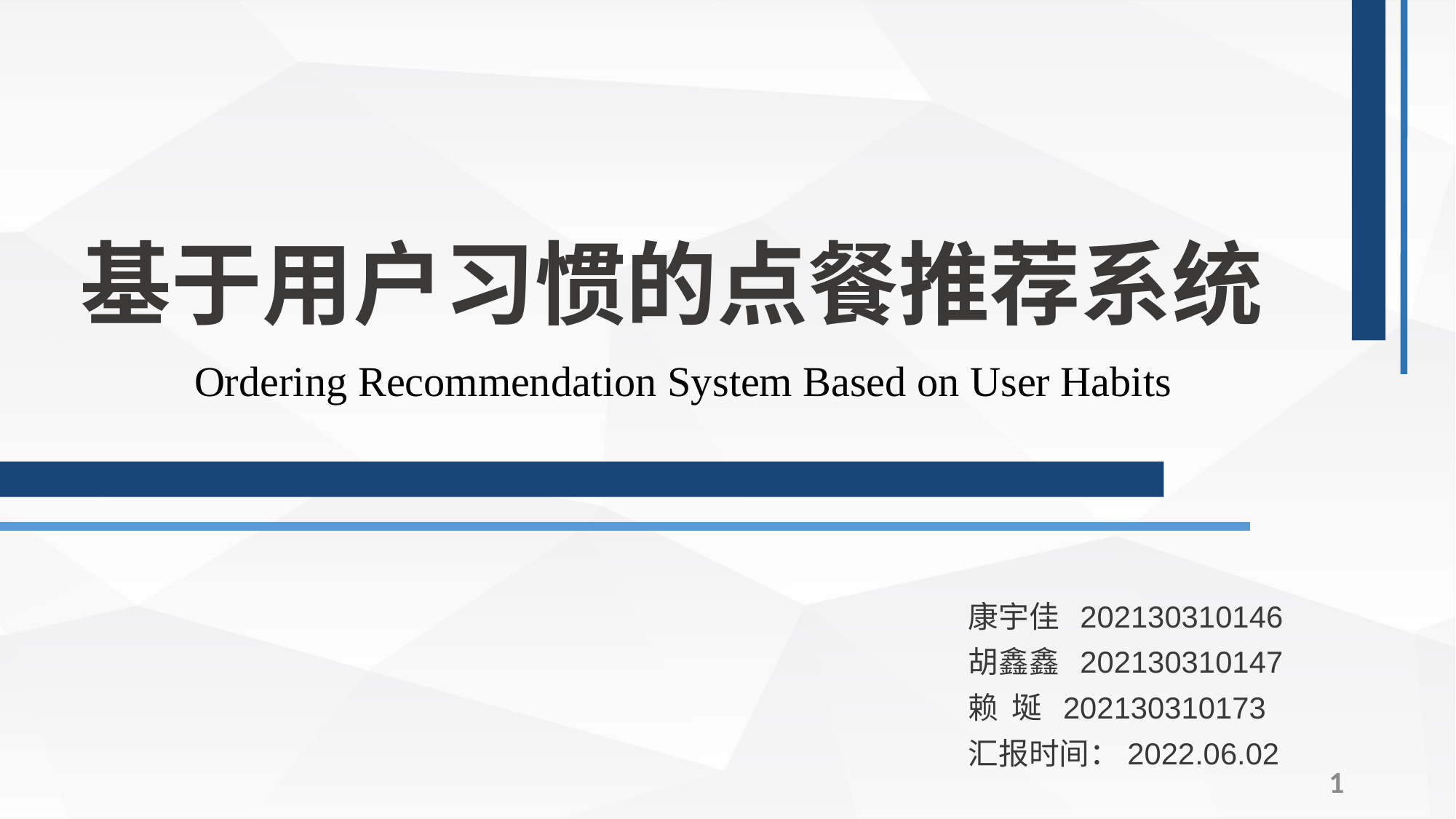

基于用户习惯的点餐推荐系统
Ordering Recommendation System Based on User Habits

康宇佳  202130310146
胡鑫鑫  202130310147
赖  埏  202130310173
汇报时间：2022.06.02
1